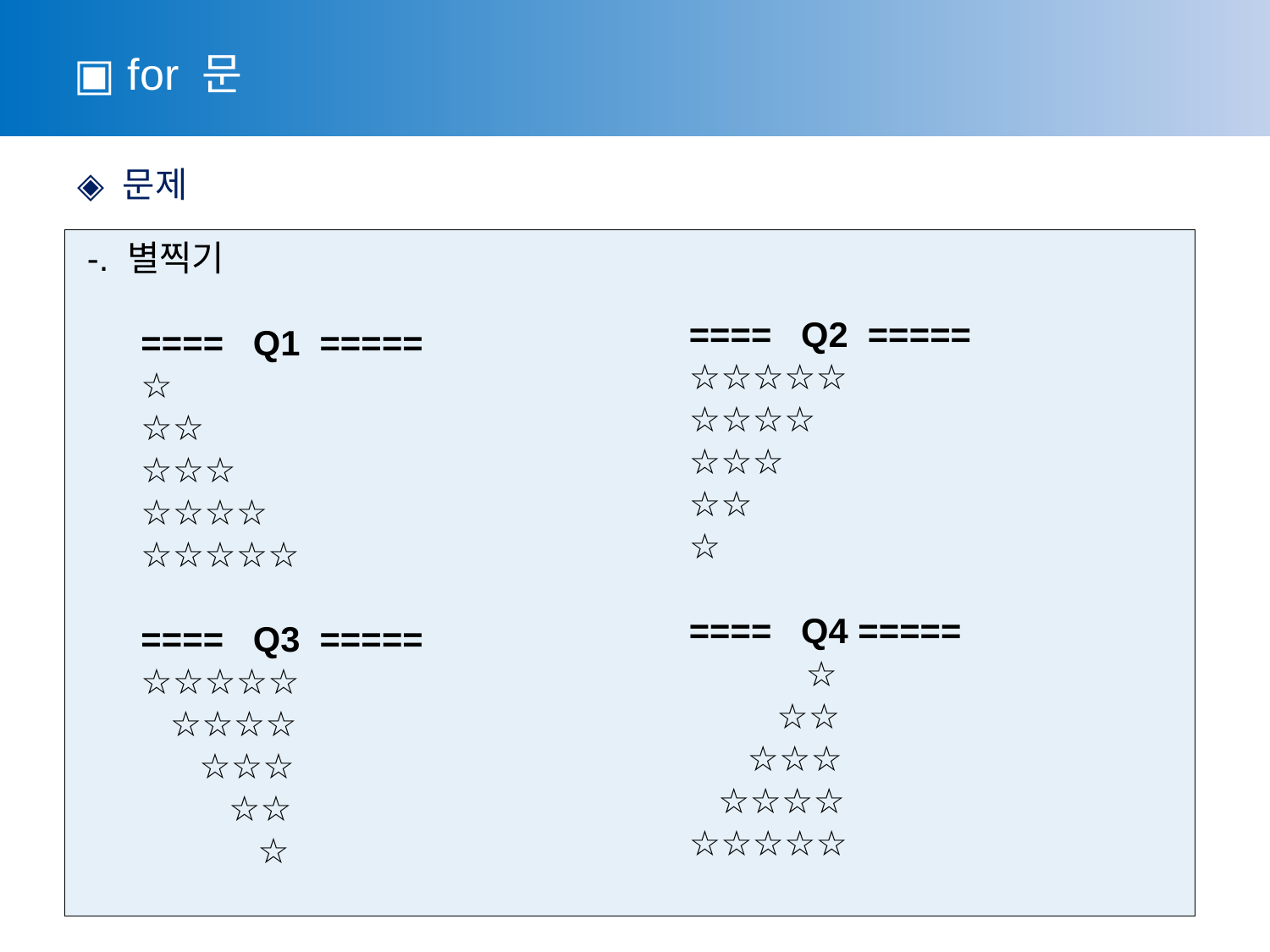

▣ for 문
 ◈ 문제
 -. 별찍기

====   Q1  =====
☆
☆☆
☆☆☆
☆☆☆☆
☆☆☆☆☆

====   Q3  =====
☆☆☆☆☆
   ☆☆☆☆
      ☆☆☆
         ☆☆
            ☆

====   Q2  =====
☆☆☆☆☆
☆☆☆☆
☆☆☆
☆☆
☆

====   Q4 =====
            ☆
         ☆☆
      ☆☆☆
   ☆☆☆☆
☆☆☆☆☆